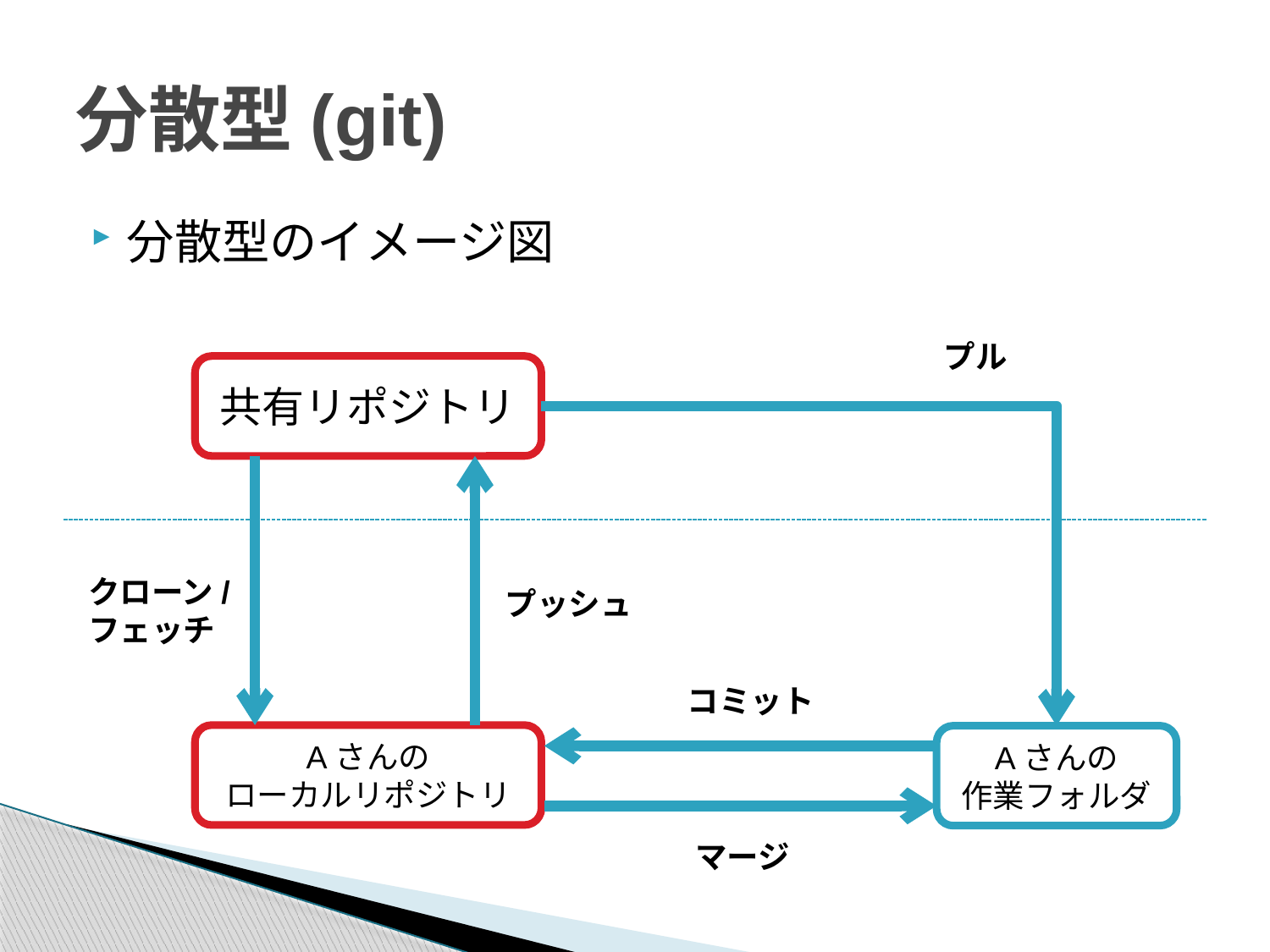

# 分散型(git)
分散型のイメージ図
プル
共有リポジトリ
クローン/
フェッチ
プッシュ
コミット
Aさんの
ローカルリポジトリ
Aさんの
作業フォルダ
マージ